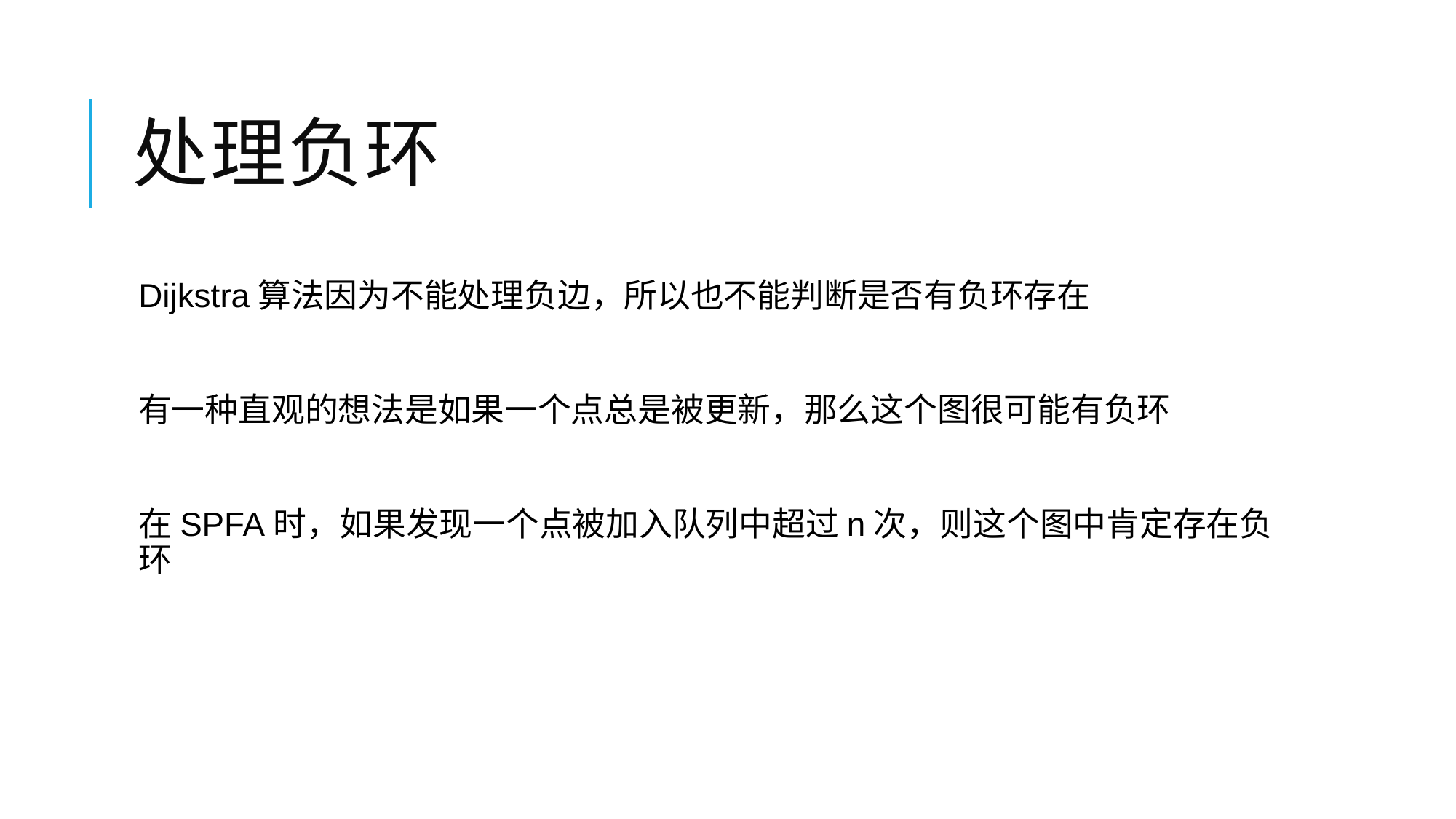

# 处理负环
Dijkstra算法因为不能处理负边，所以也不能判断是否有负环存在

有一种直观的想法是如果一个点总是被更新，那么这个图很可能有负环

在SPFA时，如果发现一个点被加入队列中超过n次，则这个图中肯定存在负环